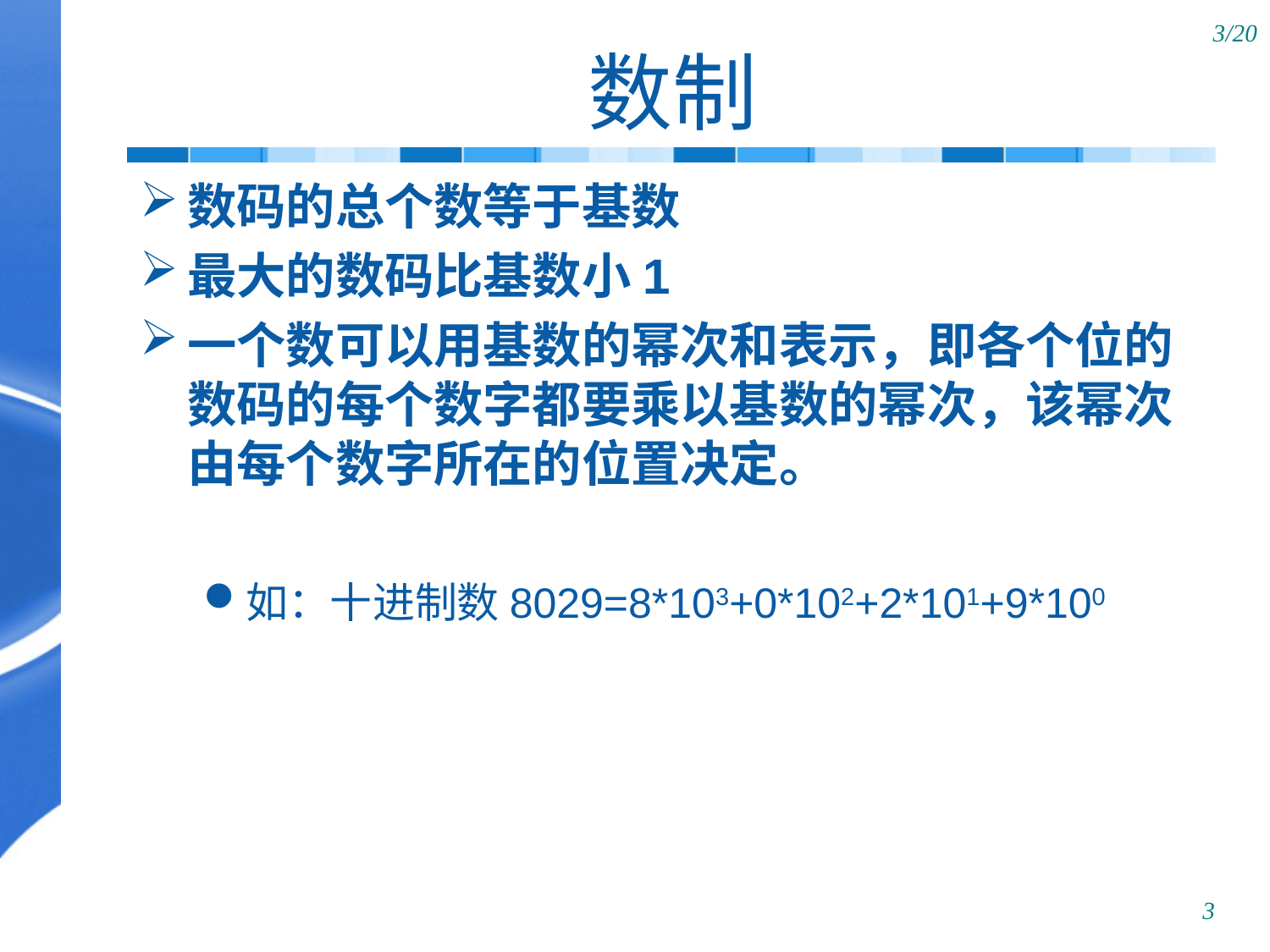

# 数制
数码的总个数等于基数
最大的数码比基数小1
一个数可以用基数的幂次和表示，即各个位的数码的每个数字都要乘以基数的幂次，该幂次由每个数字所在的位置决定。

如：十进制数8029=8*103+0*102+2*101+9*100